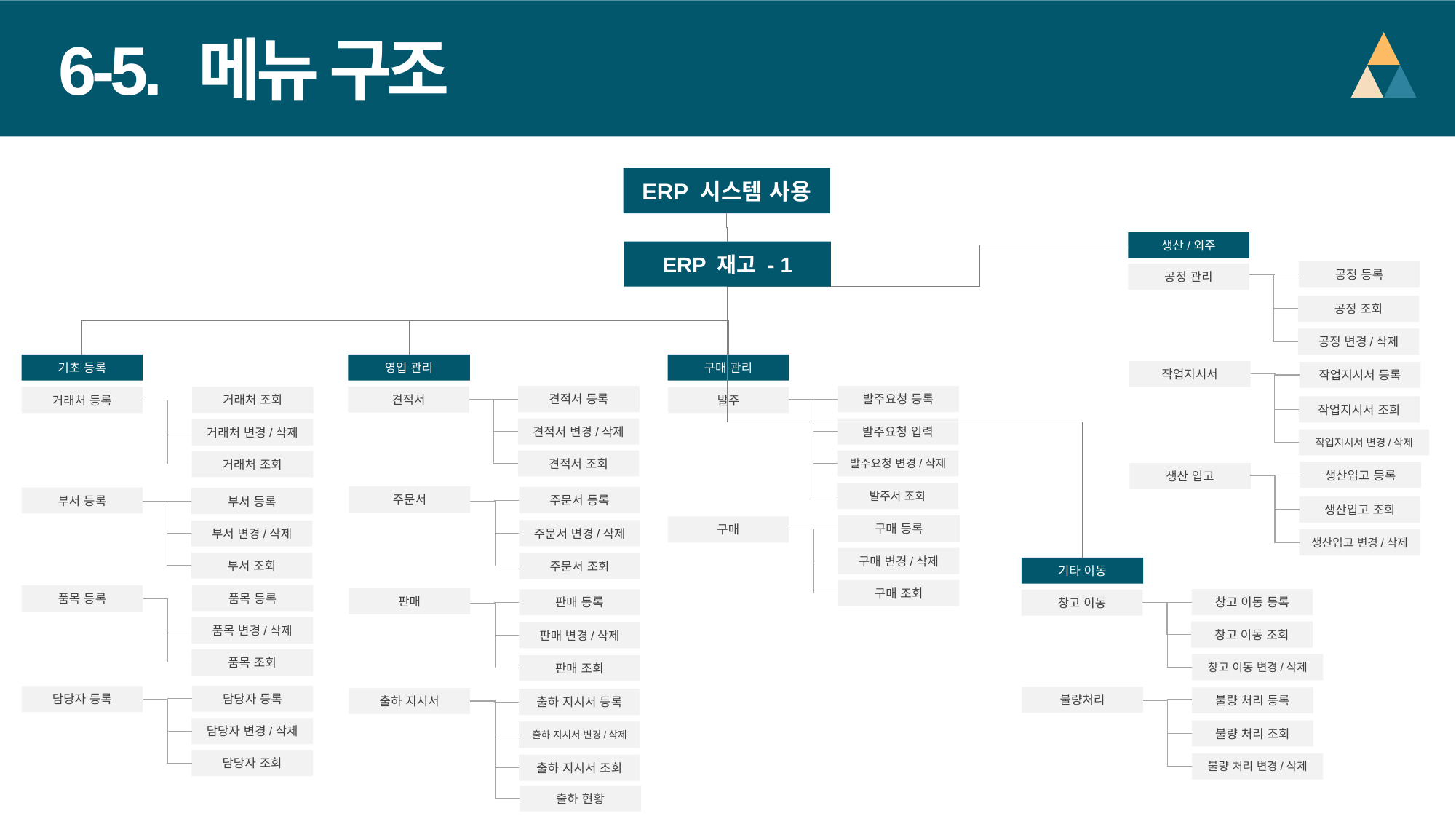

6-5. 메뉴 구조

ERP 시스템 사용
생산/외주
ERP 재고 - 1
공정 등록
공정 관리
공정 조회
공정 변경/삭제
기초 등록
영업 관리
구매 관리
작업지시서
작업지시서 등록
견적서 등록
발주요청 등록
견적서
거래처 조회
거래처 등록
발주
작업지시서 조회
견적서 변경/삭제
발주요청 입력
거래처 변경/삭제
작업지시서 변경/삭제
견적서 조회
발주요청 변경/삭제
거래처 조회
생산입고 등록
생산 입고
발주서 조회
주문서
주문서 등록
부서 등록
부서 등록
생산입고 조회
구매 등록
구매
주문서 변경/삭제
부서 변경/삭제
생산입고 변경/삭제
구매 변경/삭제
부서 조회
주문서 조회
기타 이동
구매 조회
품목 등록
품목 등록
판매
창고 이동 등록
판매 등록
창고 이동
품목 변경/삭제
창고 이동 조회
판매 변경/삭제
품목 조회
창고 이동 변경/삭제
판매 조회
담당자 등록
담당자 등록
불량처리
불량 처리 등록
출하 지시서
출하 지시서 등록
담당자 변경/삭제
불량 처리 조회
출하 지시서 변경/삭제
담당자 조회
불량 처리 변경/삭제
출하 지시서 조회

출하 현황